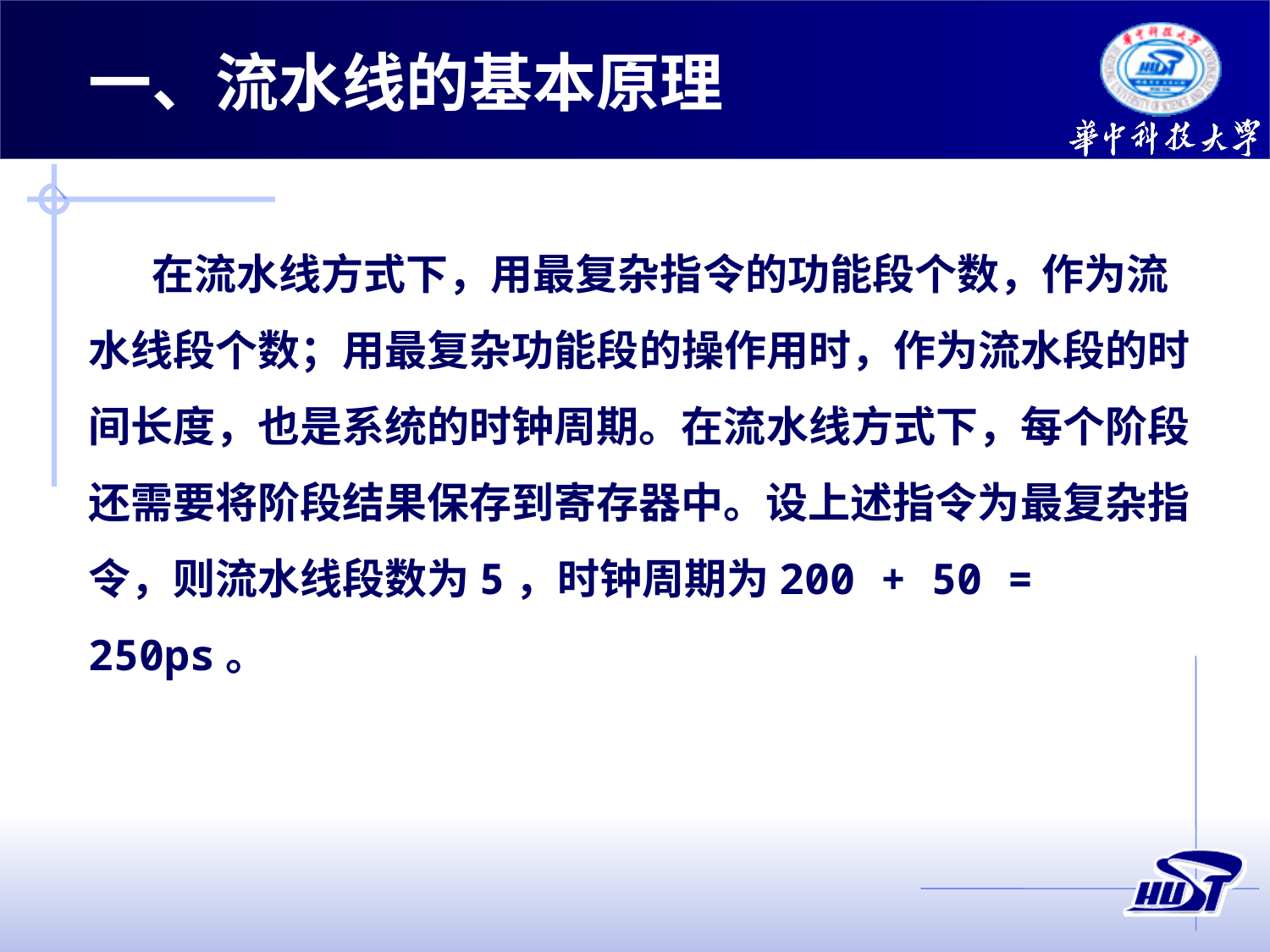

一、流水线的基本原理
在流水线方式下，用最复杂指令的功能段个数，作为流水线段个数；用最复杂功能段的操作用时，作为流水段的时间长度，也是系统的时钟周期。在流水线方式下，每个阶段还需要将阶段结果保存到寄存器中。设上述指令为最复杂指令，则流水线段数为5，时钟周期为200 + 50 = 250ps。